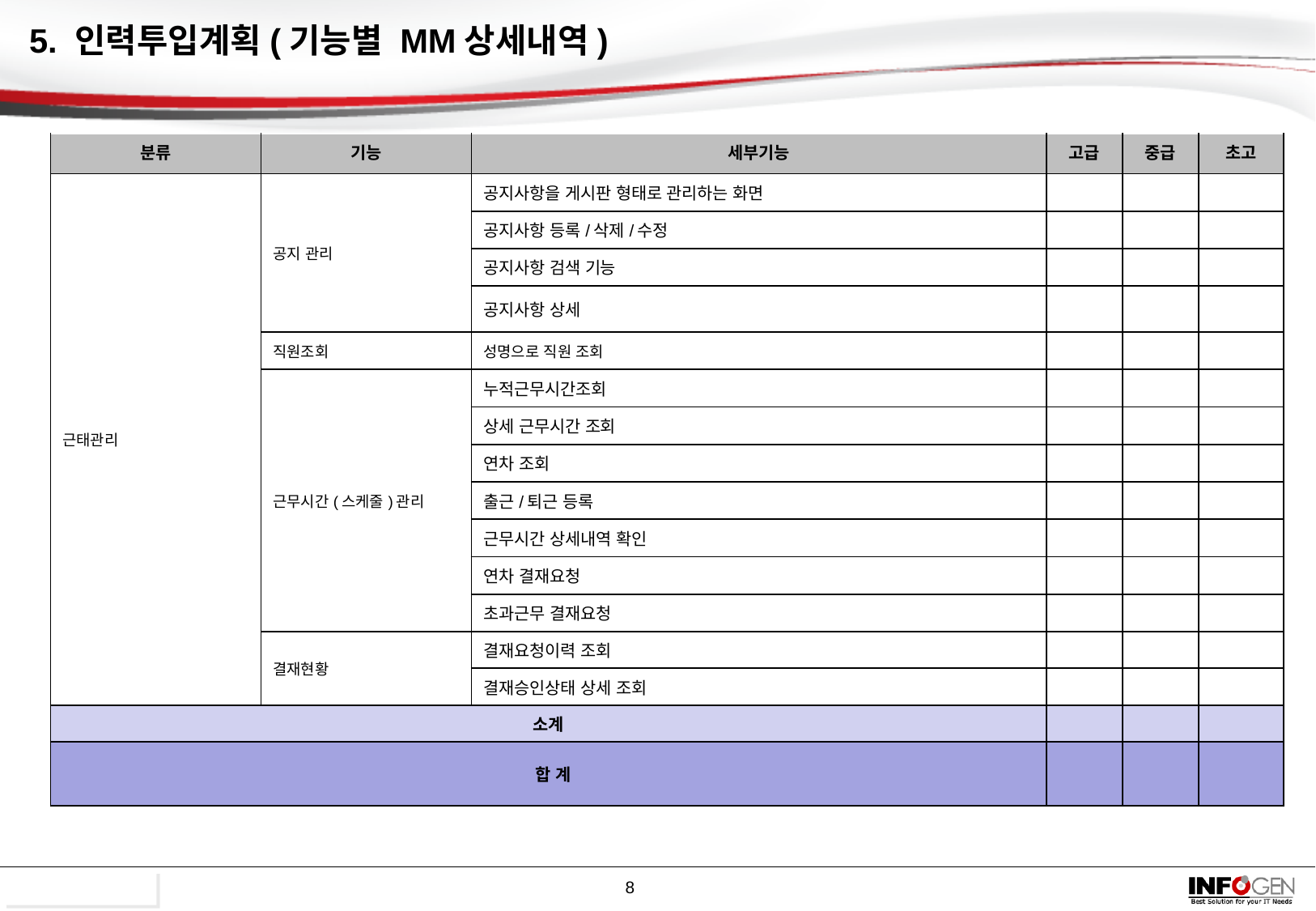

5. 인력투입계획(기능별 MM상세내역)
| 분류 | 기능 | 세부기능 | 고급 | 중급 | 초고 |
| --- | --- | --- | --- | --- | --- |
| 근태관리 | 공지 관리 | 공지사항을 게시판 형태로 관리하는 화면 |  |  |  |
|  |  | 공지사항 등록/삭제/수정 |  |  |  |
|  |  | 공지사항 검색 기능 |  |  |  |
|  |  | 공지사항 상세 |  |  |  |
|  | 직원조회 | 성명으로 직원 조회 |  |  |  |
|  | 근무시간(스케줄)관리 | 누적근무시간조회 |  |  |  |
|  |  | 상세 근무시간 조회 |  |  |  |
|  |  | 연차 조회 |  |  |  |
|  |  | 출근/퇴근 등록 |  |  |  |
|  |  | 근무시간 상세내역 확인 |  |  |  |
|  |  | 연차 결재요청 |  |  |  |
|  |  | 초과근무 결재요청 |  |  |  |
|  | 결재현황 | 결재요청이력 조회 |  |  |  |
|  |  | 결재승인상태 상세 조회 |  |  |  |
| 소계 |  |  |  |  |  |
| 합 계 |  |  |  |  |  |